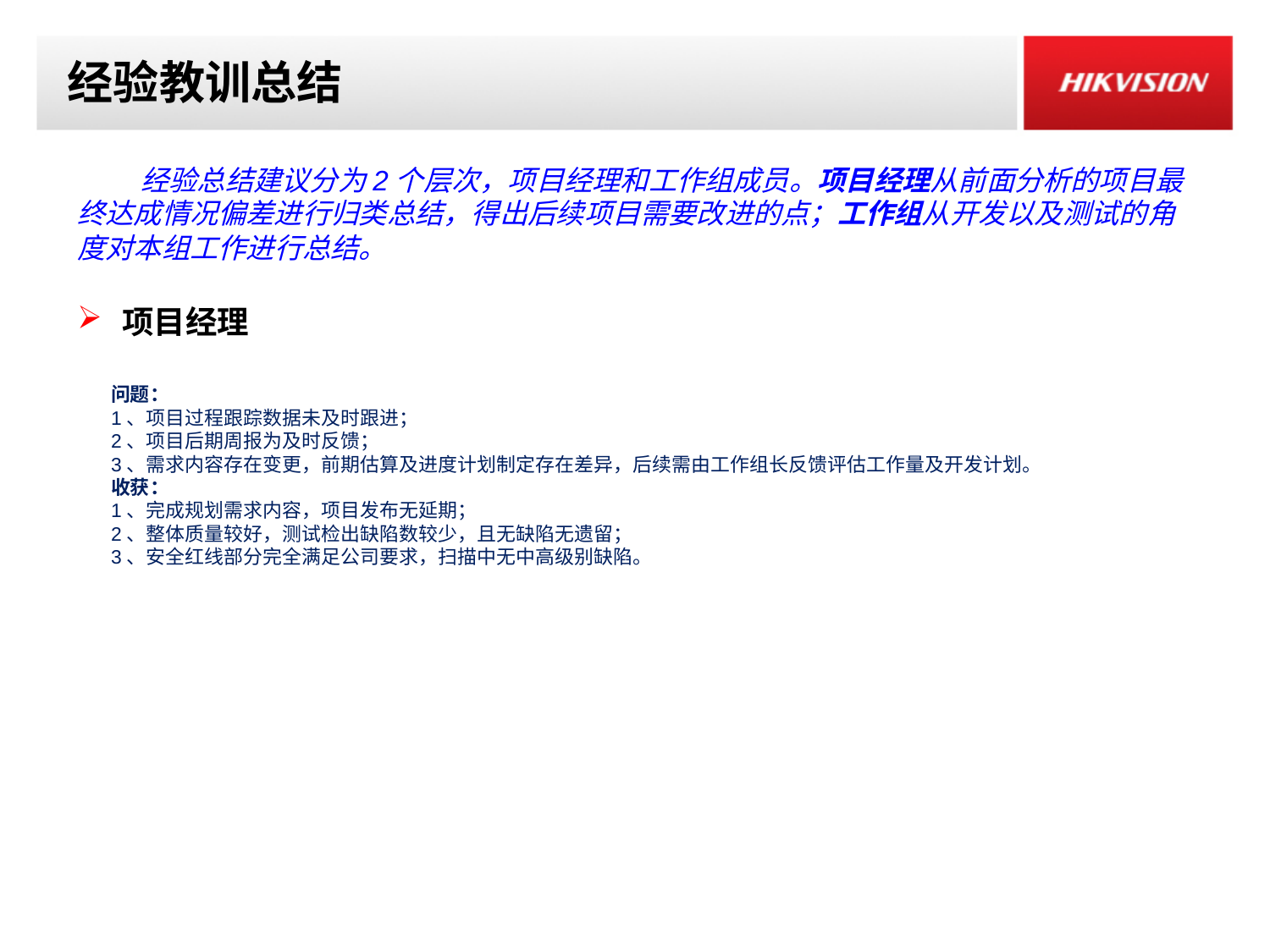

# 经验教训总结
经验总结建议分为2个层次，项目经理和工作组成员。项目经理从前面分析的项目最终达成情况偏差进行归类总结，得出后续项目需要改进的点；工作组从开发以及测试的角度对本组工作进行总结。
 项目经理
问题：
1、项目过程跟踪数据未及时跟进；
2、项目后期周报为及时反馈；
3、需求内容存在变更，前期估算及进度计划制定存在差异，后续需由工作组长反馈评估工作量及开发计划。
收获：
1、完成规划需求内容，项目发布无延期；
2、整体质量较好，测试检出缺陷数较少，且无缺陷无遗留；
3、安全红线部分完全满足公司要求，扫描中无中高级别缺陷。